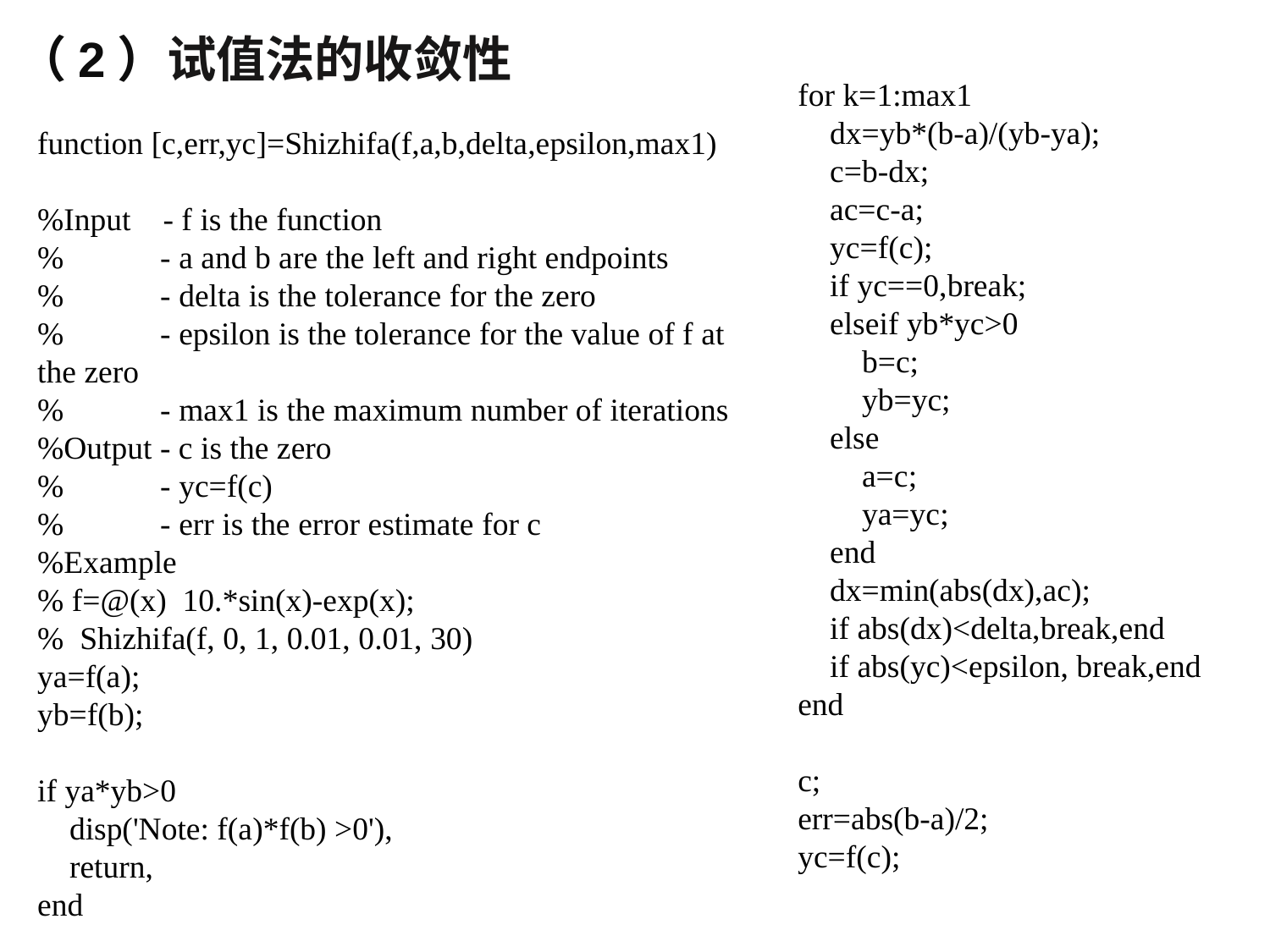

（2）试值法的收敛性

for k=1:max1
    dx=yb*(b-a)/(yb-ya);
    c=b-dx;
    ac=c-a;
    yc=f(c);
    if yc==0,break;
    elseif yb*yc>0
        b=c;
        yb=yc;
    else
        a=c;
        ya=yc;
    end
    dx=min(abs(dx),ac);
    if abs(dx)<delta,break,end
    if abs(yc)<epsilon, break,end
end

c;
err=abs(b-a)/2;
yc=f(c);
function [c,err,yc]=Shizhifa(f,a,b,delta,epsilon,max1)

%Input    - f is the function
%            - a and b are the left and right endpoints
%            - delta is the tolerance for the zero
%            - epsilon is the tolerance for the value of f at the zero
%            - max1 is the maximum number of iterations
%Output - c is the zero
%            - yc=f(c)
%            - err is the error estimate for c
%Example
% f=@(x)  10.*sin(x)-exp(x);
%  Shizhifa(f, 0, 1, 0.01, 0.01, 30)
ya=f(a);
yb=f(b);

if ya*yb>0
    disp('Note: f(a)*f(b) >0'),
    return,
end